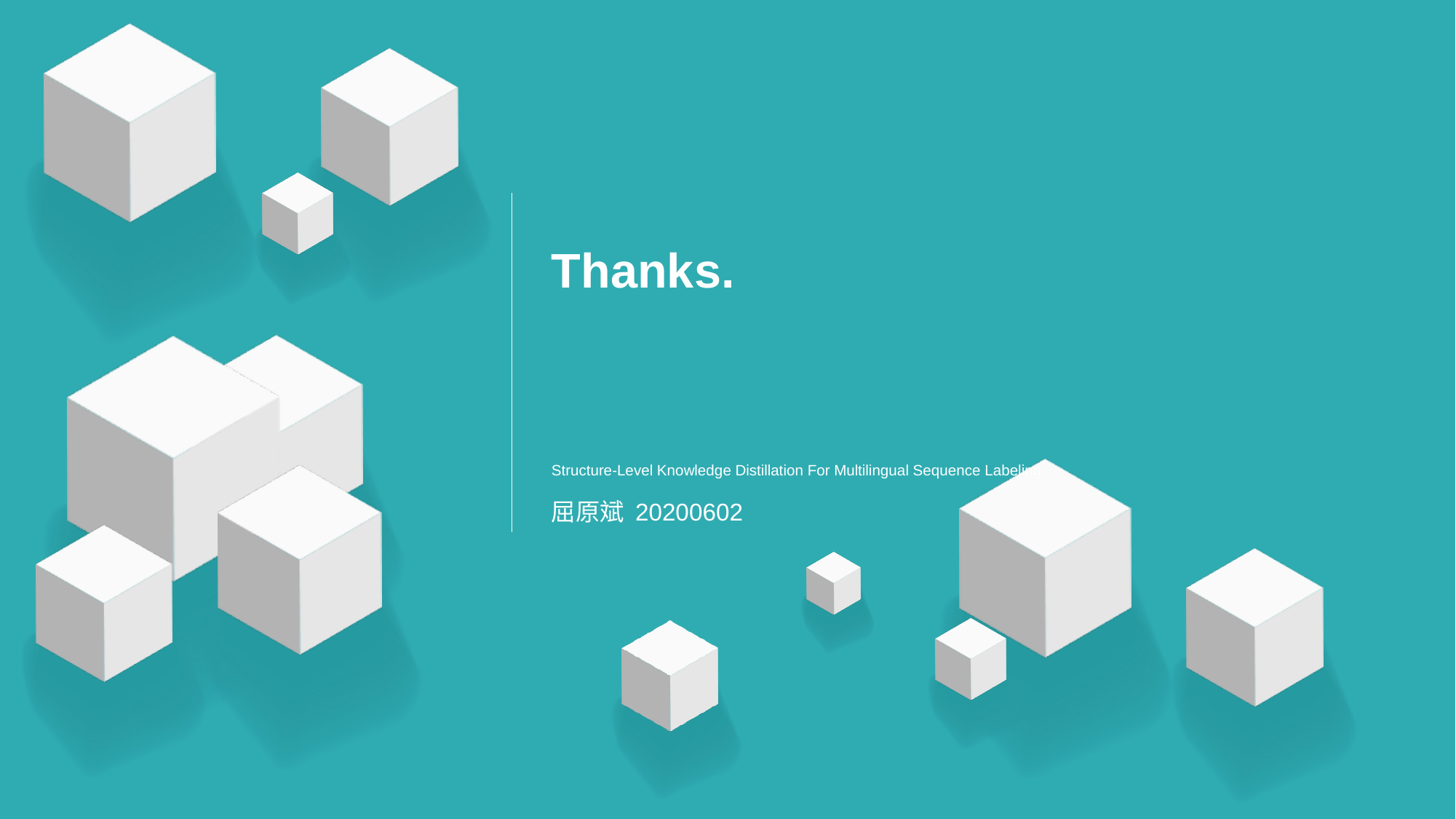

# Thanks.
Structure-Level Knowledge Distillation For Multilingual Sequence Labeling
屈原斌 20200602